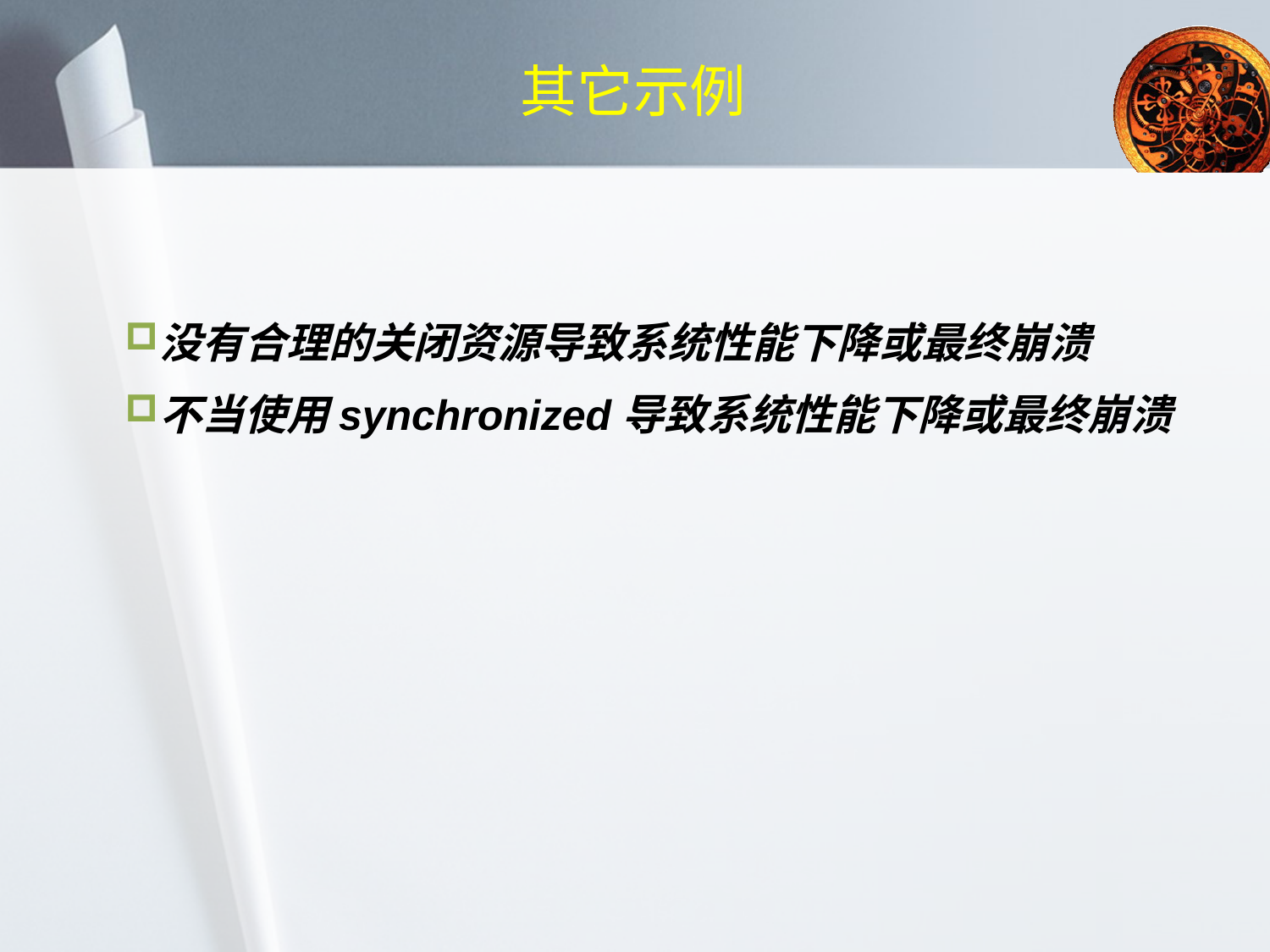

其它示例
没有合理的关闭资源导致系统性能下降或最终崩溃
不当使用synchronized导致系统性能下降或最终崩溃